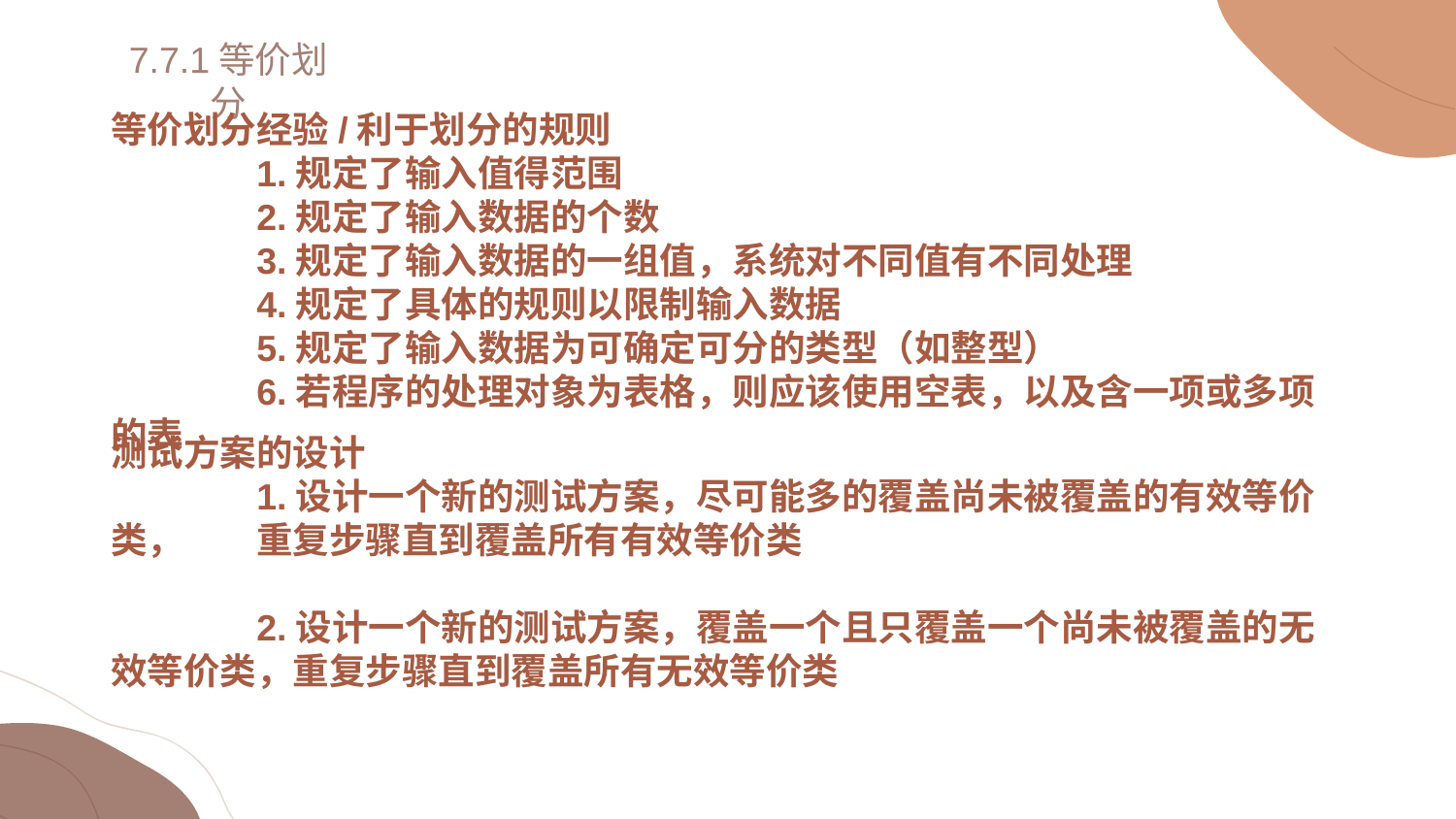

7.7.1等价划分
等价划分经验/利于划分的规则
	1.规定了输入值得范围
	2.规定了输入数据的个数
	3.规定了输入数据的一组值，系统对不同值有不同处理
	4.规定了具体的规则以限制输入数据
	5.规定了输入数据为可确定可分的类型（如整型）
	6.若程序的处理对象为表格，则应该使用空表，以及含一项或多项的表
测试方案的设计
	1.设计一个新的测试方案，尽可能多的覆盖尚未被覆盖的有效等价类，	重复步骤直到覆盖所有有效等价类

	2.设计一个新的测试方案，覆盖一个且只覆盖一个尚未被覆盖的无效等价类，重复步骤直到覆盖所有无效等价类